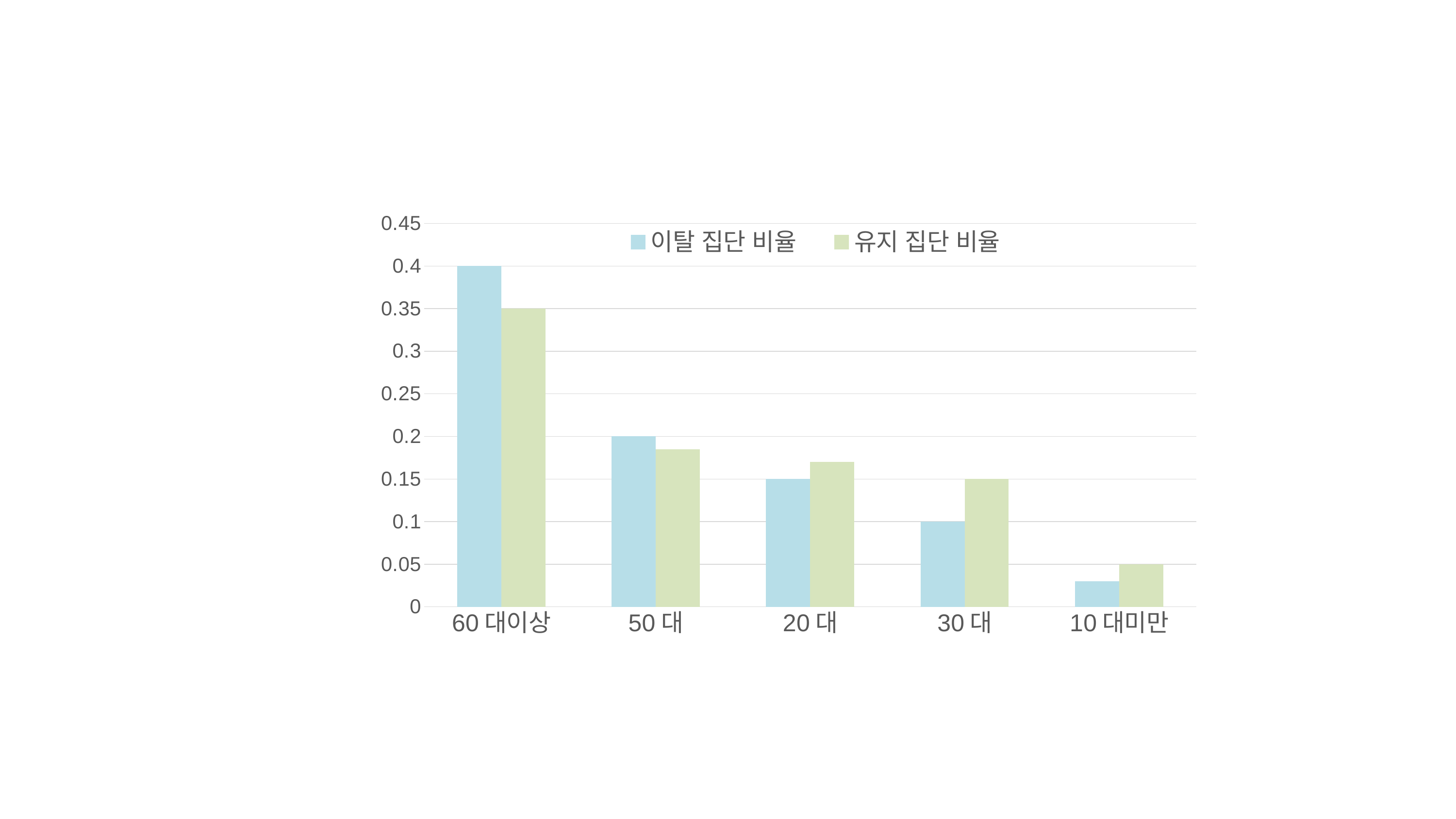

### Chart

| Category | 이탈 집단 비율 | 유지 집단 비율 |
|---|---|---|
| 60대이상 | 0.4 | 0.35 |
| 50대 | 0.2 | 0.185 |
| 20대 | 0.15 | 0.17 |
| 30대 | 0.1 | 0.15 |
| 10대미만 | 0.03 | 0.05 |